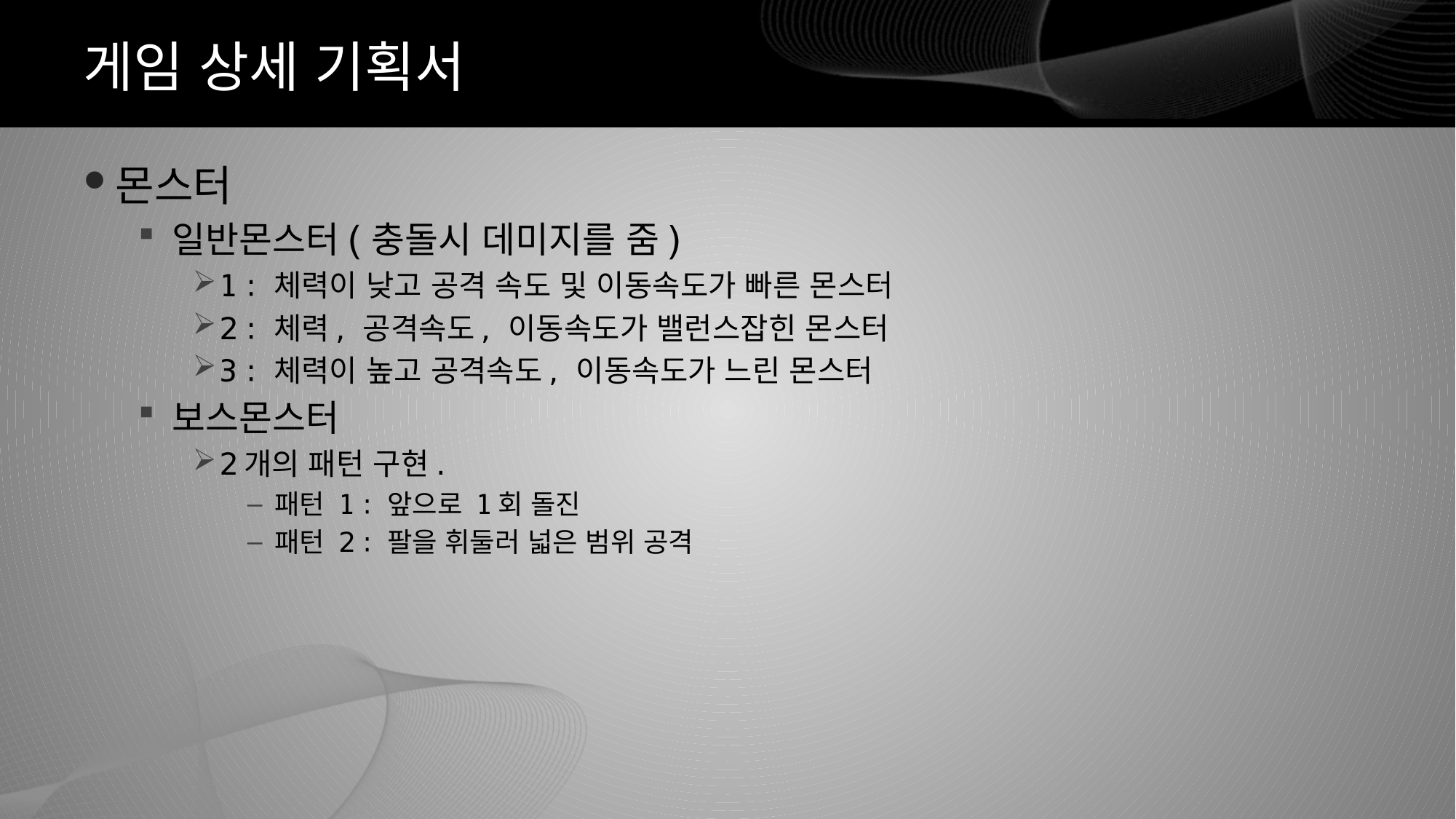

# 게임 상세 기획서
몬스터
일반몬스터(충돌시 데미지를 줌)
1 : 체력이 낮고 공격 속도 및 이동속도가 빠른 몬스터
2 : 체력, 공격속도, 이동속도가 밸런스잡힌 몬스터
3 : 체력이 높고 공격속도, 이동속도가 느린 몬스터
보스몬스터
2개의 패턴 구현.
패턴 1 : 앞으로 1회 돌진
패턴 2 : 팔을 휘둘러 넓은 범위 공격